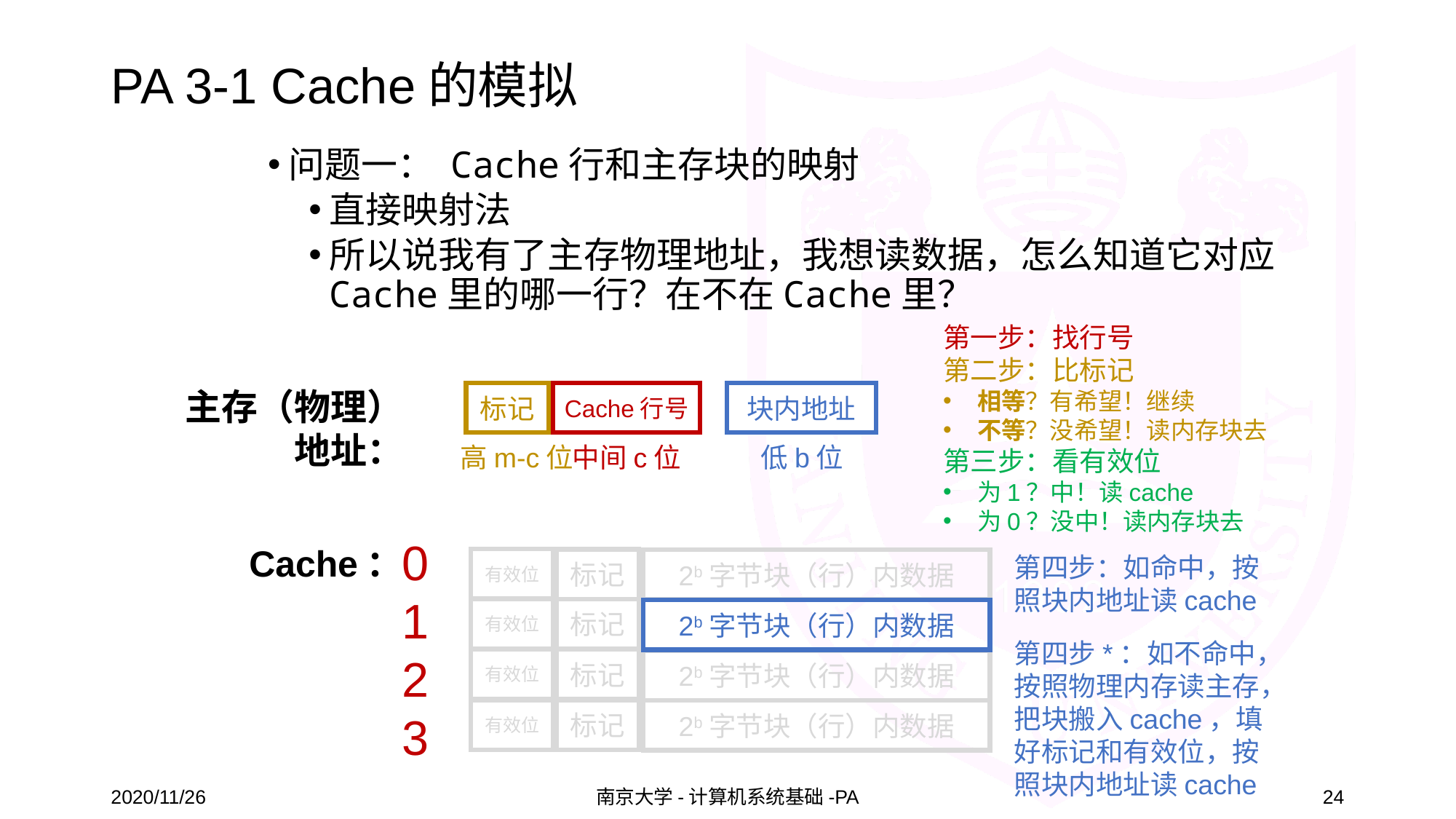

# PA 3-1 Cache的模拟
问题一： Cache行和主存块的映射
直接映射法
所以说我有了主存物理地址，我想读数据，怎么知道它对应Cache里的哪一行？在不在Cache里？
第一步：找行号
第二步：比标记
相等？有希望！继续
不等？没希望！读内存块去
第三步：看有效位
为1？中！读cache
为0？没中！读内存块去
主存（物理）
地址：
标记
Cache行号
块内地址
中间c位
高m-c位
低b位
0
1
2
3
Cache：
第四步：如命中，按照块内地址读cache
有效位
标记
2b字节块（行）内数据
有效位
标记
2b字节块（行）内数据
第四步*：如不命中，按照物理内存读主存，把块搬入cache，填好标记和有效位，按照块内地址读cache
有效位
标记
2b字节块（行）内数据
有效位
标记
2b字节块（行）内数据
2020/11/26
南京大学-计算机系统基础-PA
24